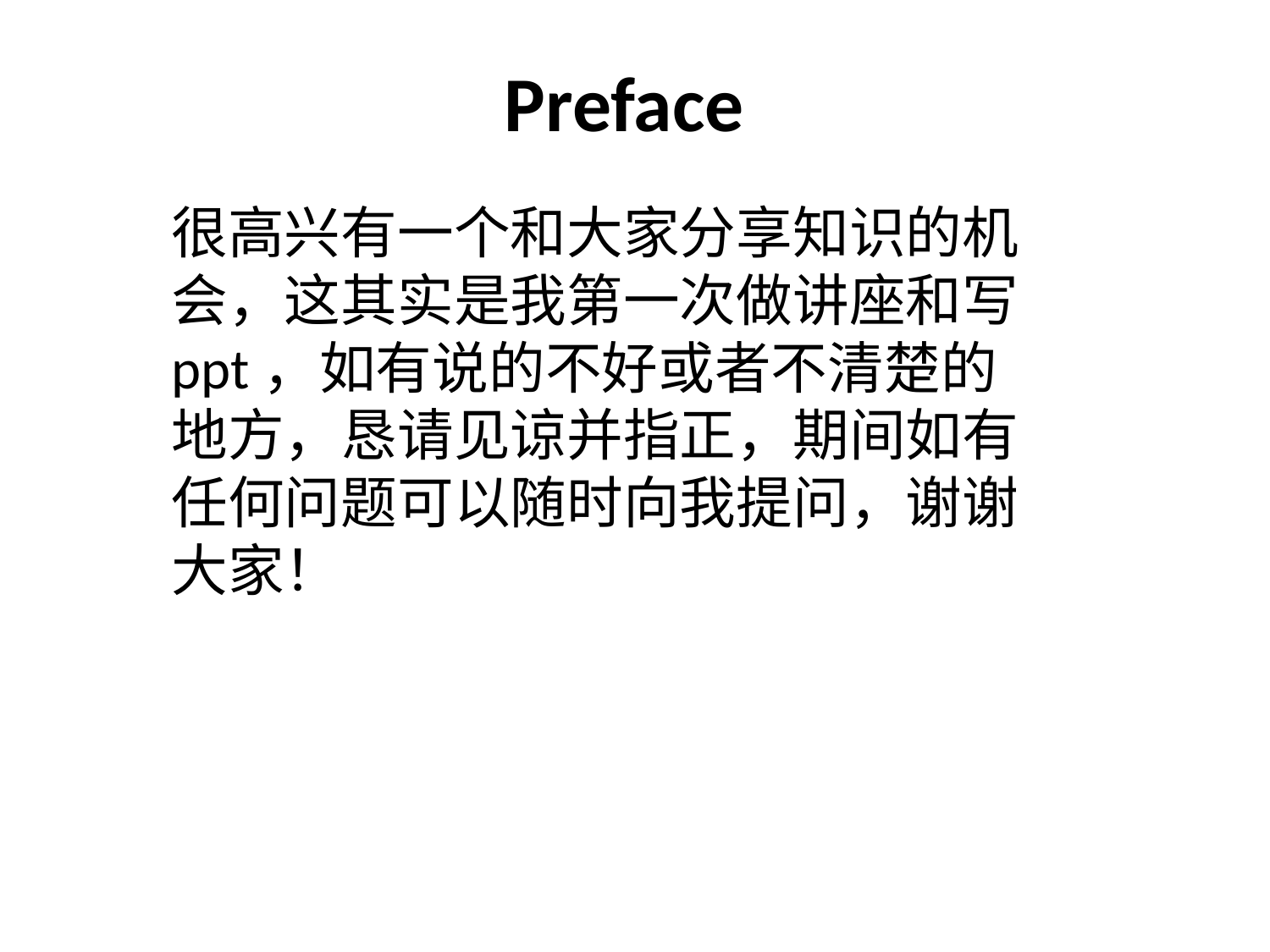

# Preface
很高兴有一个和大家分享知识的机会，这其实是我第一次做讲座和写ppt，如有说的不好或者不清楚的地方，恳请见谅并指正，期间如有任何问题可以随时向我提问，谢谢大家！